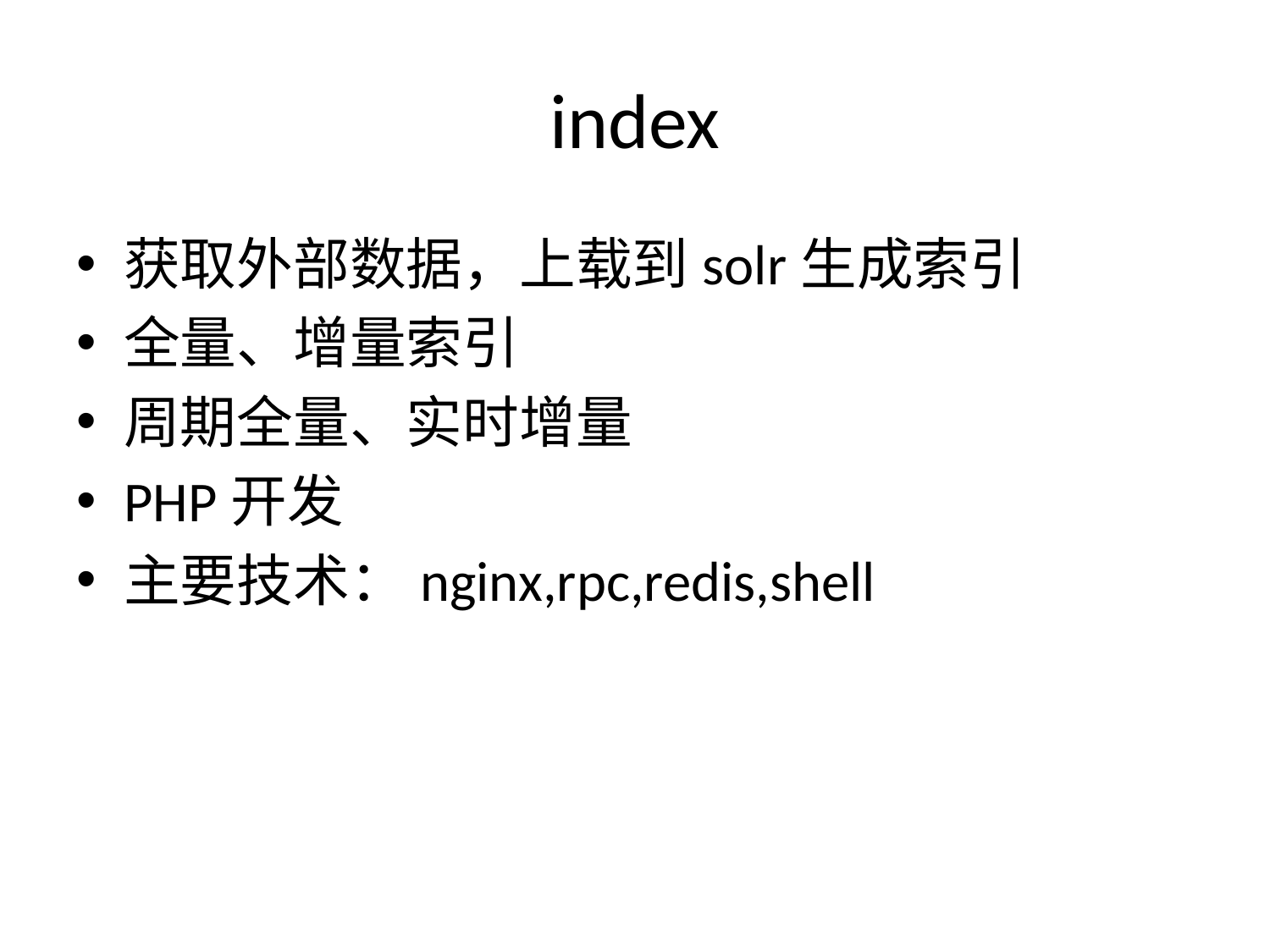

# index
获取外部数据，上载到solr生成索引
全量、增量索引
周期全量、实时增量
PHP开发
主要技术：nginx,rpc,redis,shell